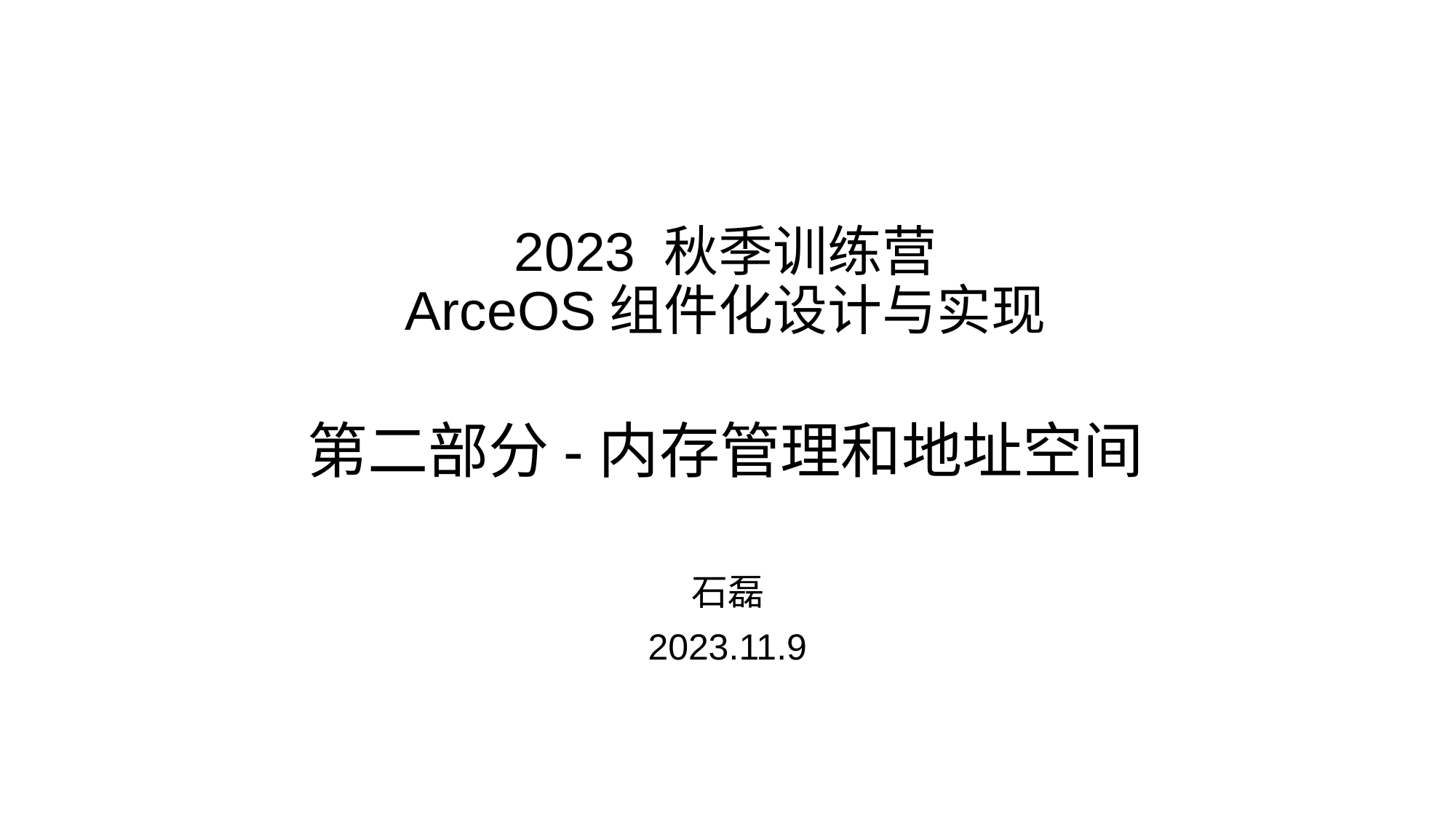

# 2023 秋季训练营 ArceOS组件化设计与实现 第二部分-内存管理和地址空间
石磊
2023.11.9